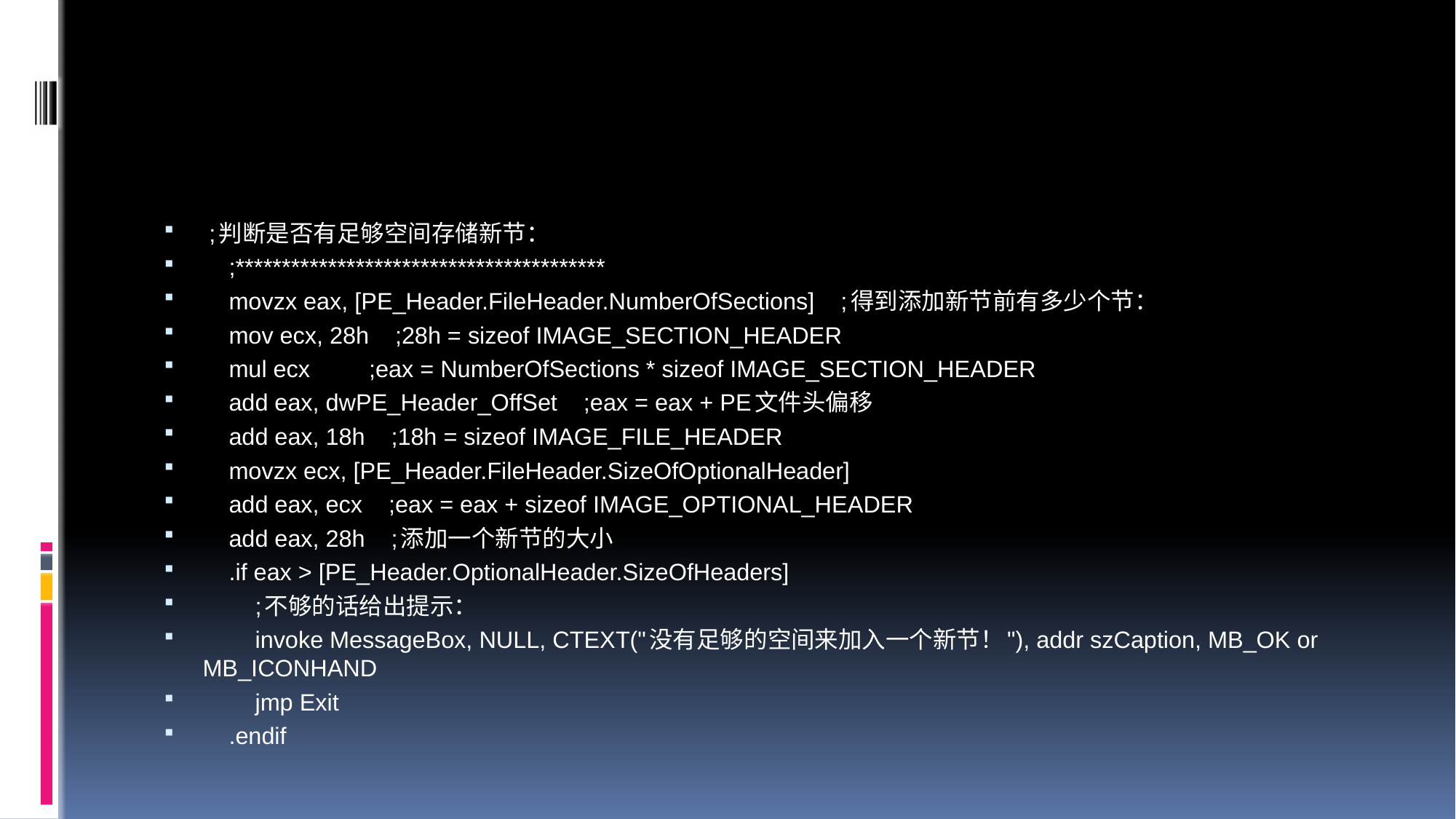

#
 ;判断是否有足够空间存储新节：
    ;****************************************
    movzx eax, [PE_Header.FileHeader.NumberOfSections]    ;得到添加新节前有多少个节：
    mov ecx, 28h    ;28h = sizeof IMAGE_SECTION_HEADER
    mul ecx         ;eax = NumberOfSections * sizeof IMAGE_SECTION_HEADER
    add eax, dwPE_Header_OffSet    ;eax = eax + PE文件头偏移
    add eax, 18h    ;18h = sizeof IMAGE_FILE_HEADER
    movzx ecx, [PE_Header.FileHeader.SizeOfOptionalHeader]
    add eax, ecx    ;eax = eax + sizeof IMAGE_OPTIONAL_HEADER
    add eax, 28h    ;添加一个新节的大小
    .if eax > [PE_Header.OptionalHeader.SizeOfHeaders]
        ;不够的话给出提示：
        invoke MessageBox, NULL, CTEXT("没有足够的空间来加入一个新节！"), addr szCaption, MB_OK or MB_ICONHAND
        jmp Exit
    .endif